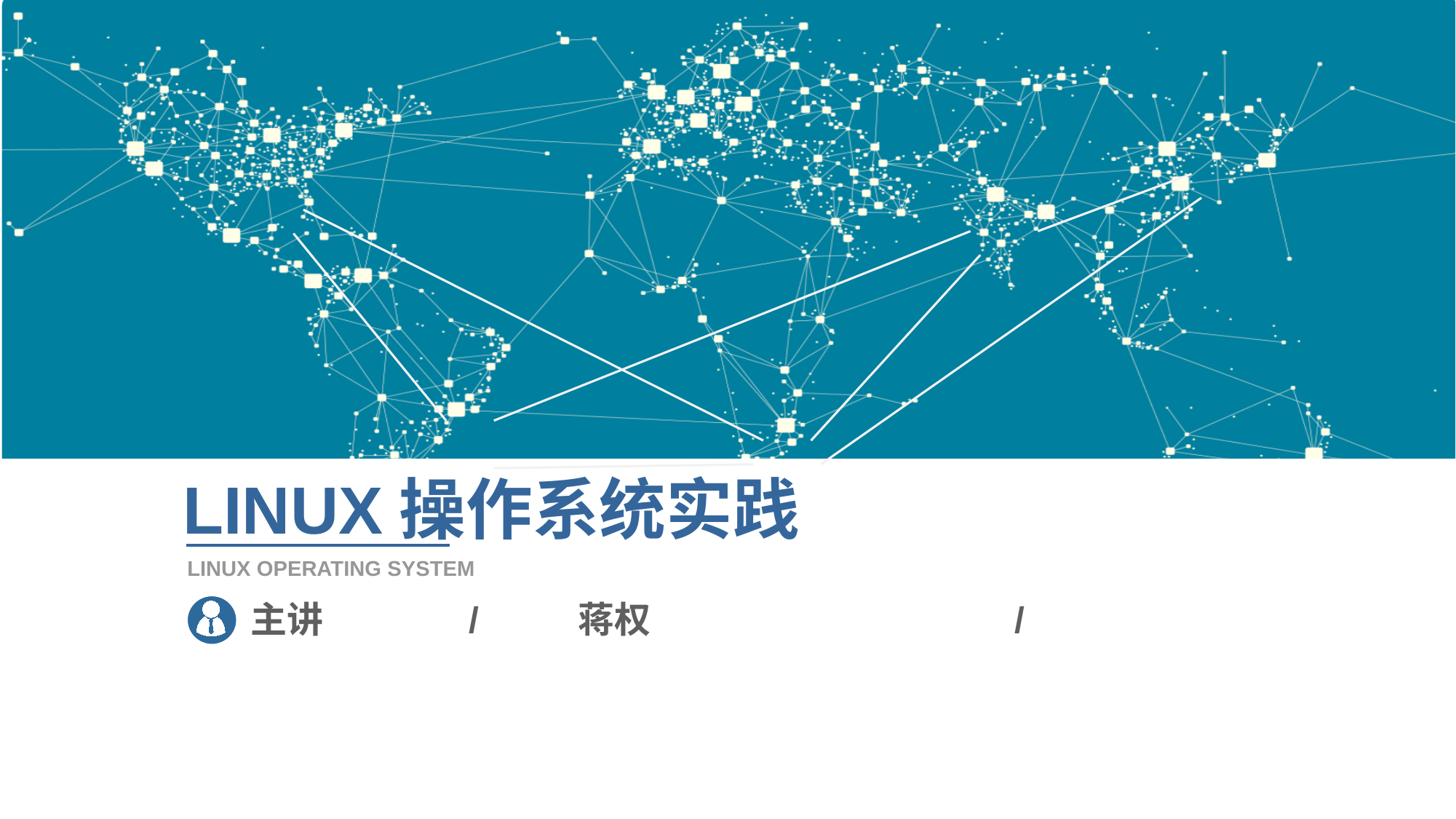

# LINUX操作系统实践
LINUX OPERATING SYSTEM

主讲		/	蒋权				/